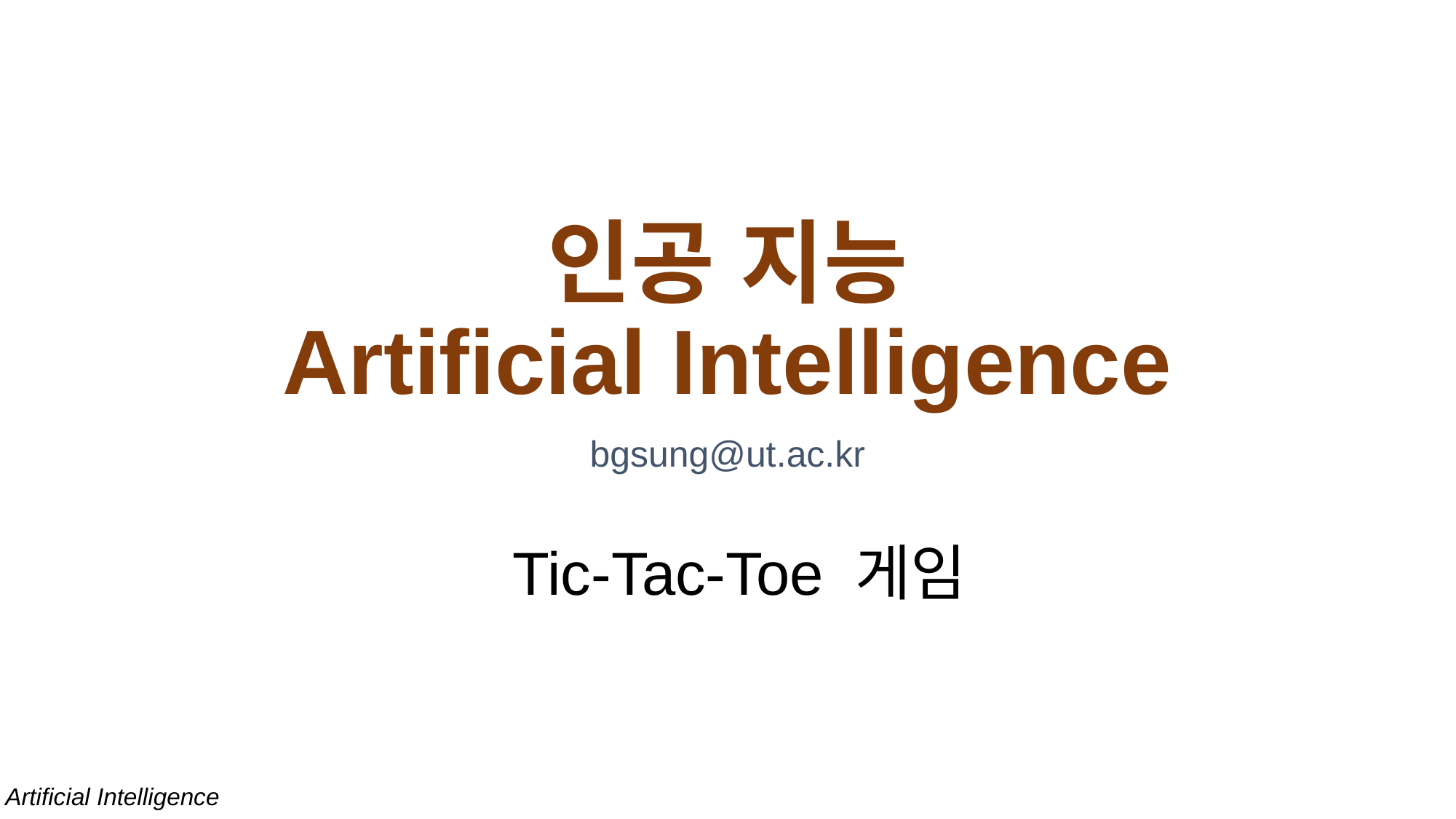

# 인공 지능 Artificial Intelligence
bgsung@ut.ac.kr
Tic-Tac-Toe 게임